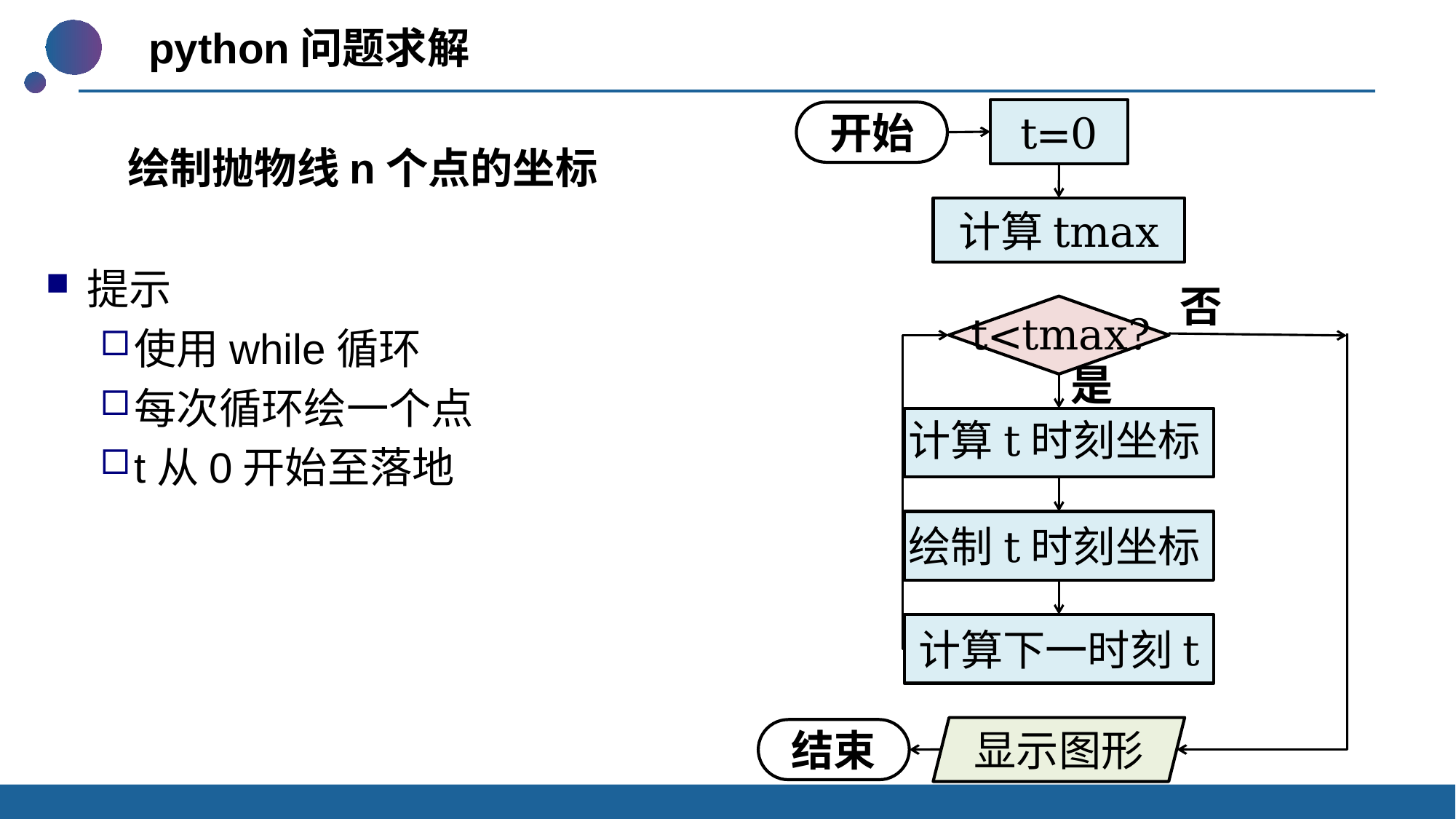

python问题求解

t=0
计算tmax
否
t<tmax?
显示图形
开始
绘制抛物线n个点的坐标
提示
使用while循环
每次循环绘一个点
t从0开始至落地

是
计算t时刻坐标
绘制t时刻坐标
计算下一时刻t

结束